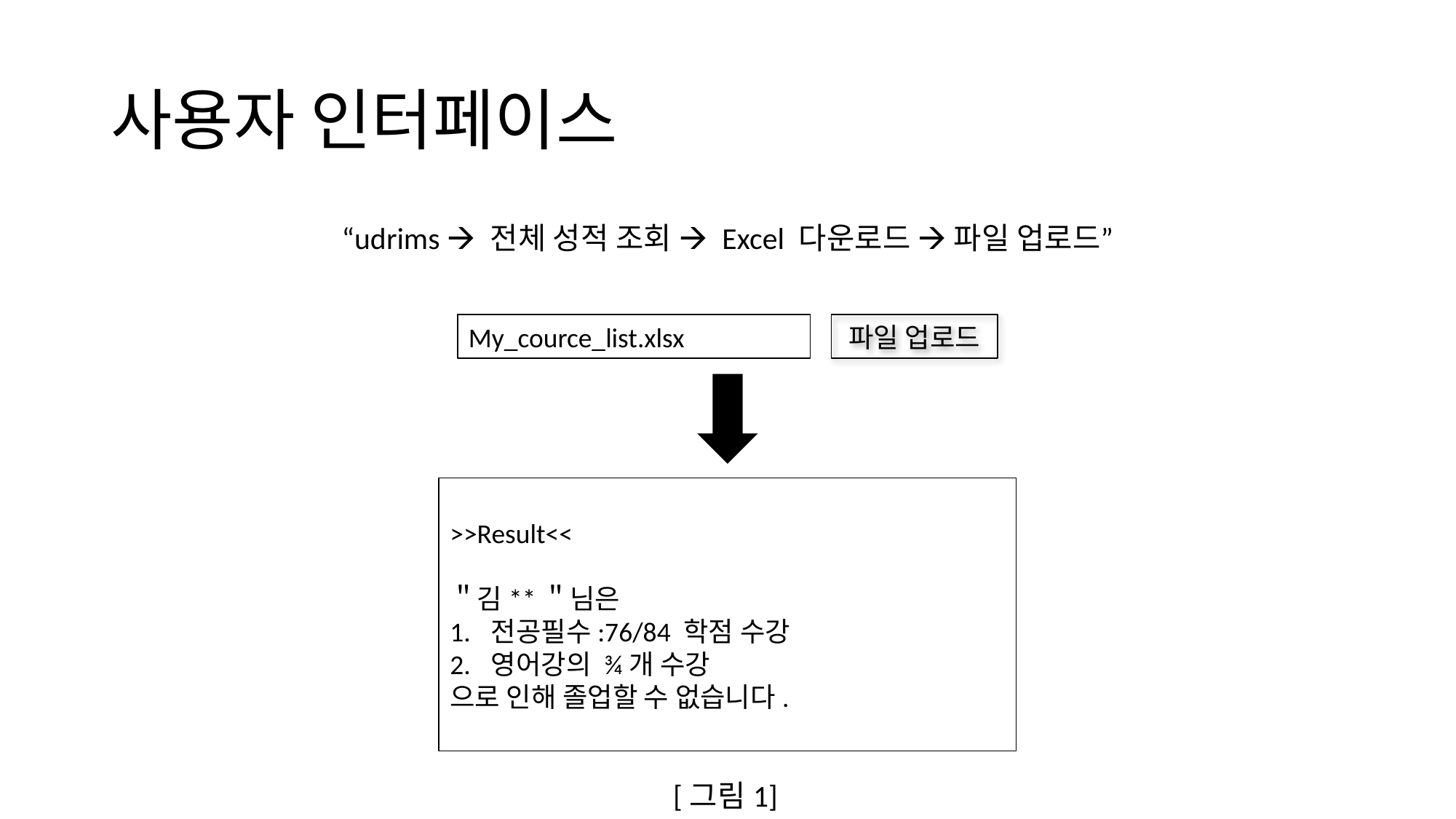

# 사용자 인터페이스
“udrims 🡪 전체 성적 조회 🡪 Excel 다운로드 🡪 파일 업로드”

파일 업로드
My_cource_list.xlsx

>>Result<<

＂김**＂님은
전공필수:76/84 학점 수강
영어강의 ¾개 수강
으로 인해 졸업할 수 없습니다.

[그림1]